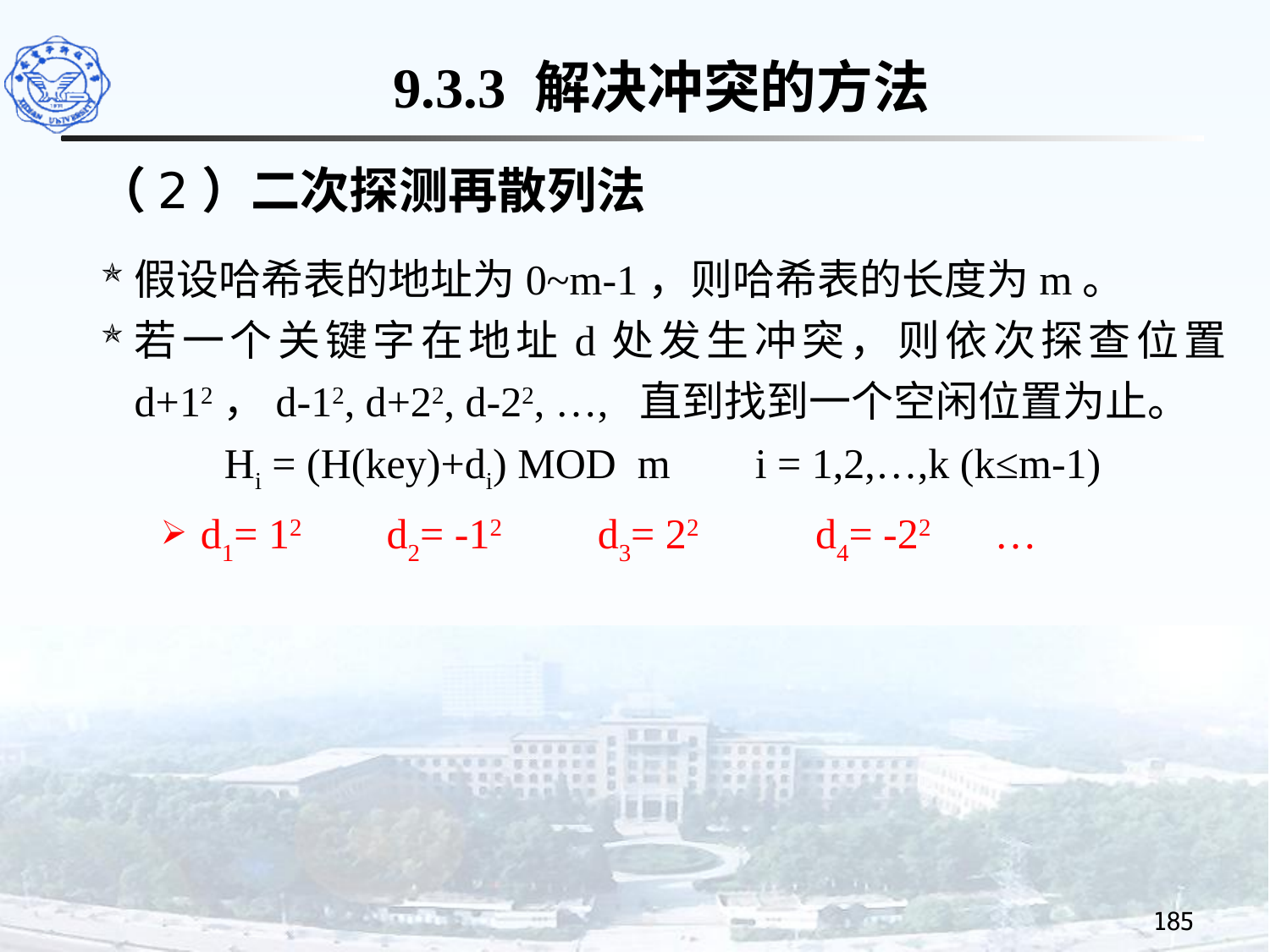

9.3.3 解决冲突的方法
（2）二次探测再散列法
假设哈希表的地址为0~m-1，则哈希表的长度为m。
若一个关键字在地址d处发生冲突，则依次探查位置d+12，d-12, d+22, d-22, …,  直到找到一个空闲位置为止。
            Hi = (H(key)+di) MOD  m        i = 1,2,…,k (k≤m-1)
d1= 12        d2= -12         d3= 22           d4= -22      …

185